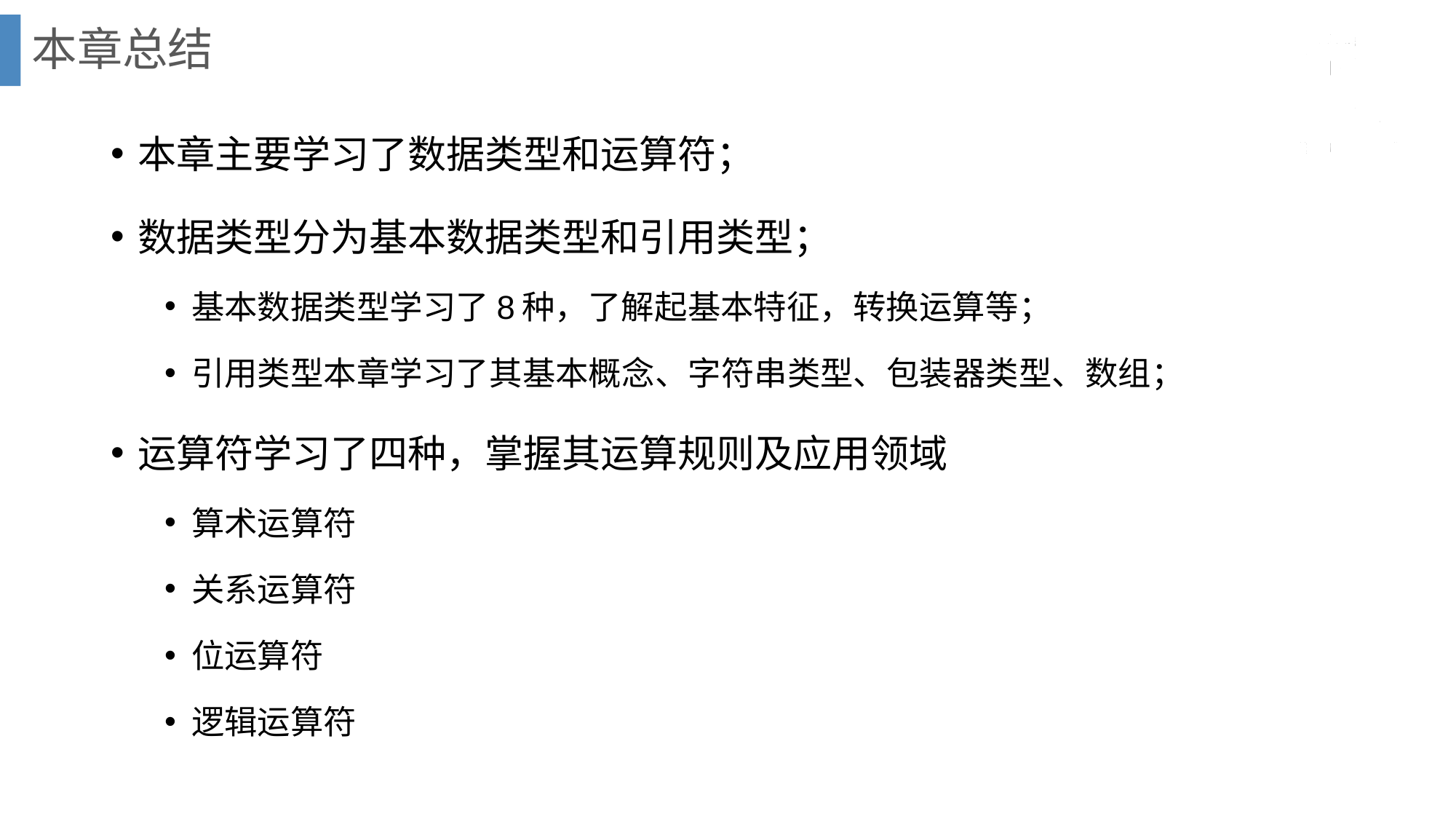

# 本章总结
本章主要学习了数据类型和运算符；
数据类型分为基本数据类型和引用类型；
基本数据类型学习了8种，了解起基本特征，转换运算等；
引用类型本章学习了其基本概念、字符串类型、包装器类型、数组；
运算符学习了四种，掌握其运算规则及应用领域
算术运算符
关系运算符
位运算符
逻辑运算符